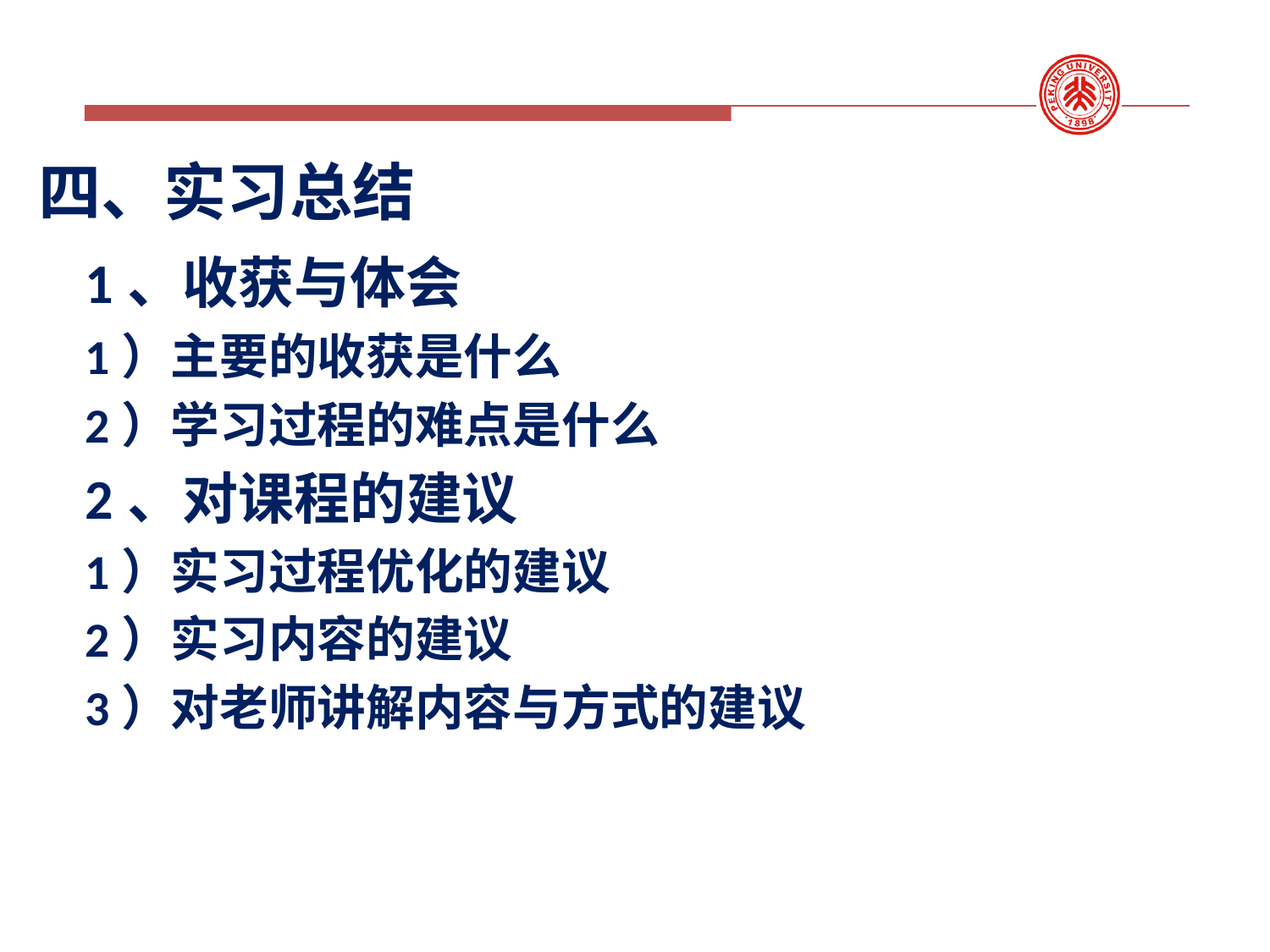

四、实习总结
		1、收获与体会
			1）主要的收获是什么
			2）学习过程的难点是什么
		2、对课程的建议
			1）实习过程优化的建议
			2）实习内容的建议
			3）对老师讲解内容与方式的建议